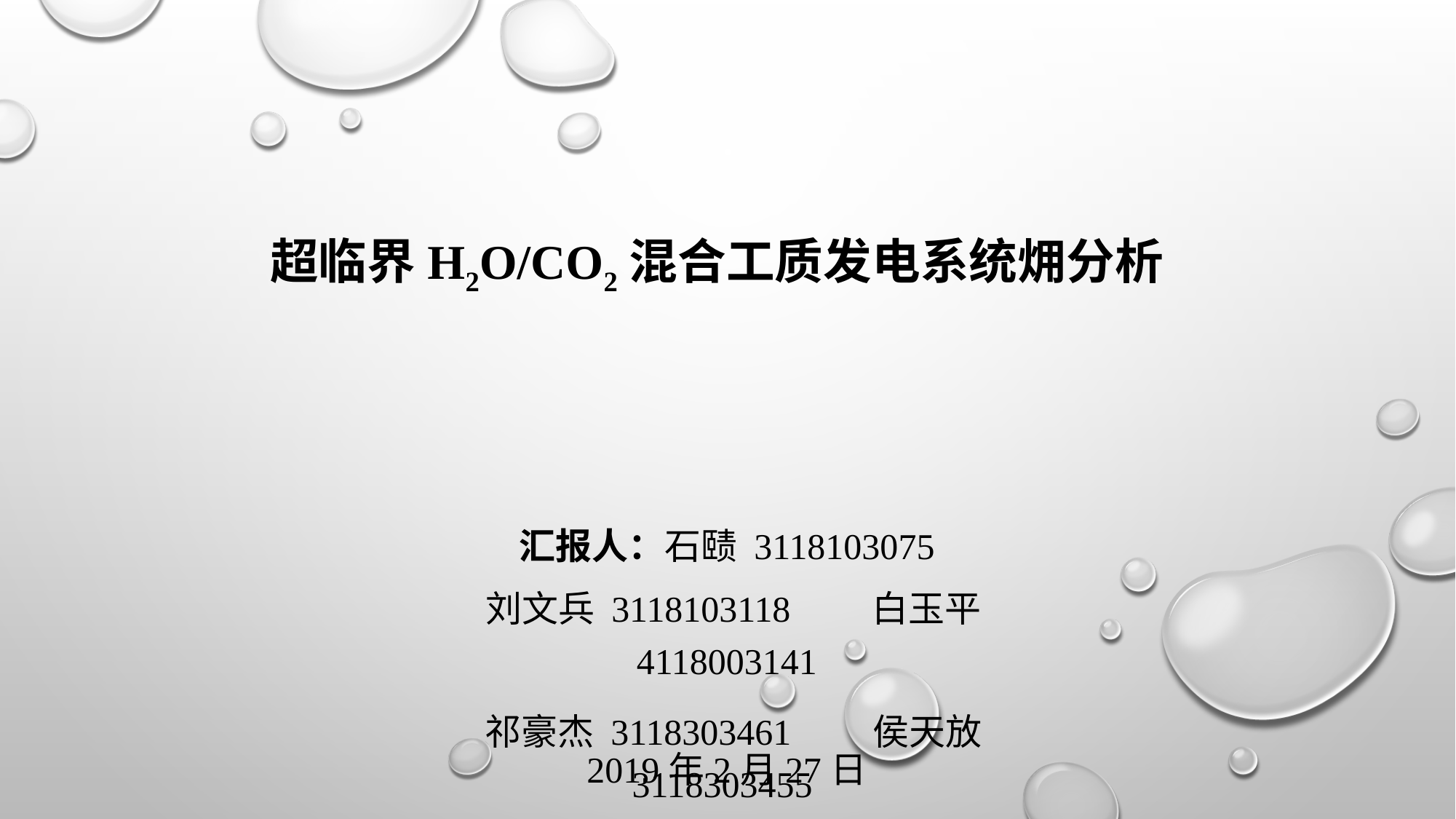

超临界H2O/CO2混合工质发电系统㶲分析
汇报人：石赜 3118103075
刘文兵 3118103118        白玉平 4118003141
祁豪杰 3118303461        侯天放 3118303455
2019年2月27日